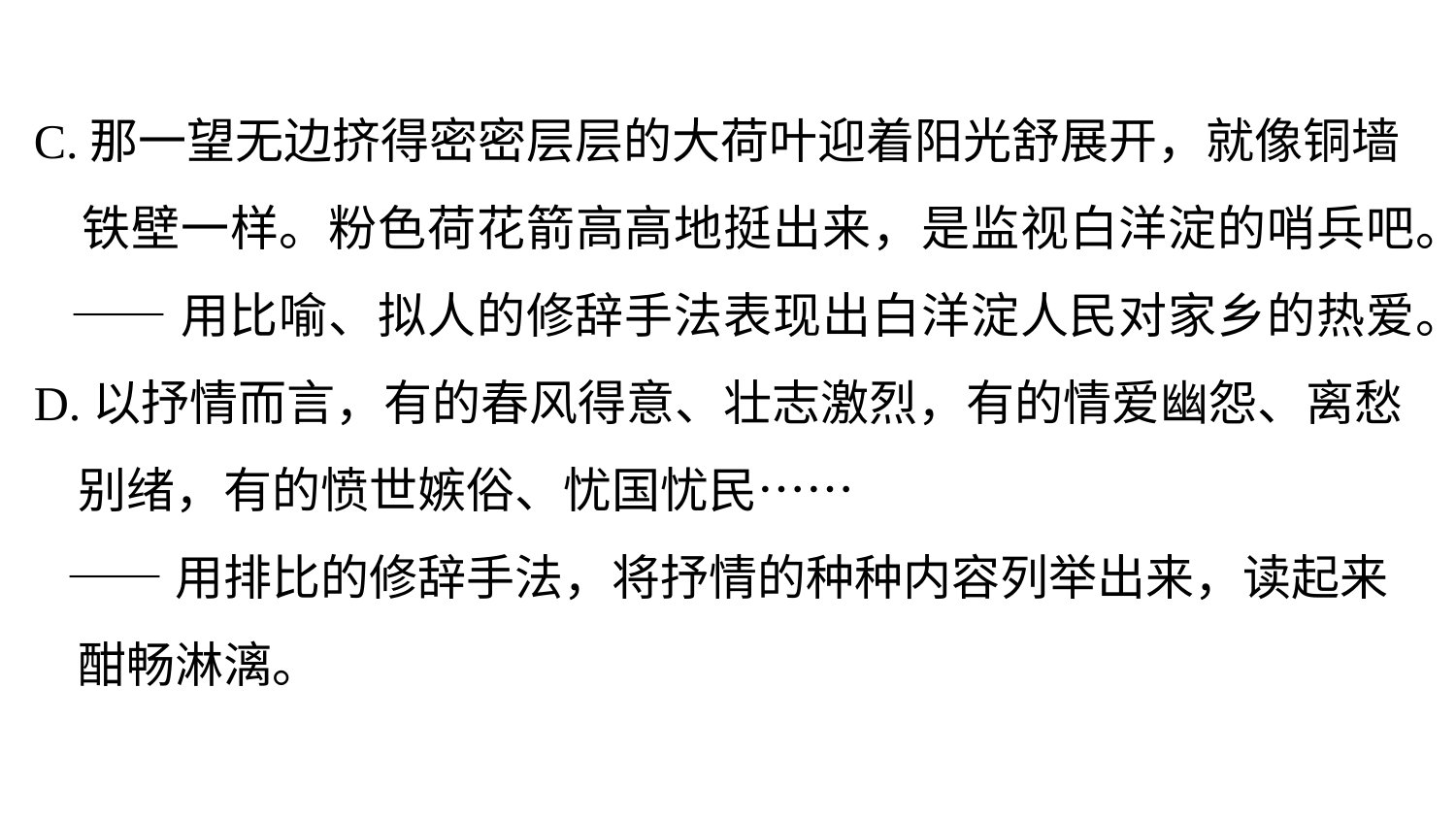

C.那一望无边挤得密密层层的大荷叶迎着阳光舒展开，就像铜墙
   铁壁一样。粉色荷花箭高高地挺出来，是监视白洋淀的哨兵吧。
   ——用比喻、拟人的修辞手法表现出白洋淀人民对家乡的热爱。
D.以抒情而言，有的春风得意、壮志激烈，有的情爱幽怨、离愁
   别绪，有的愤世嫉俗、忧国忧民……
   ——用排比的修辞手法，将抒情的种种内容列举出来，读起来
   酣畅淋漓。